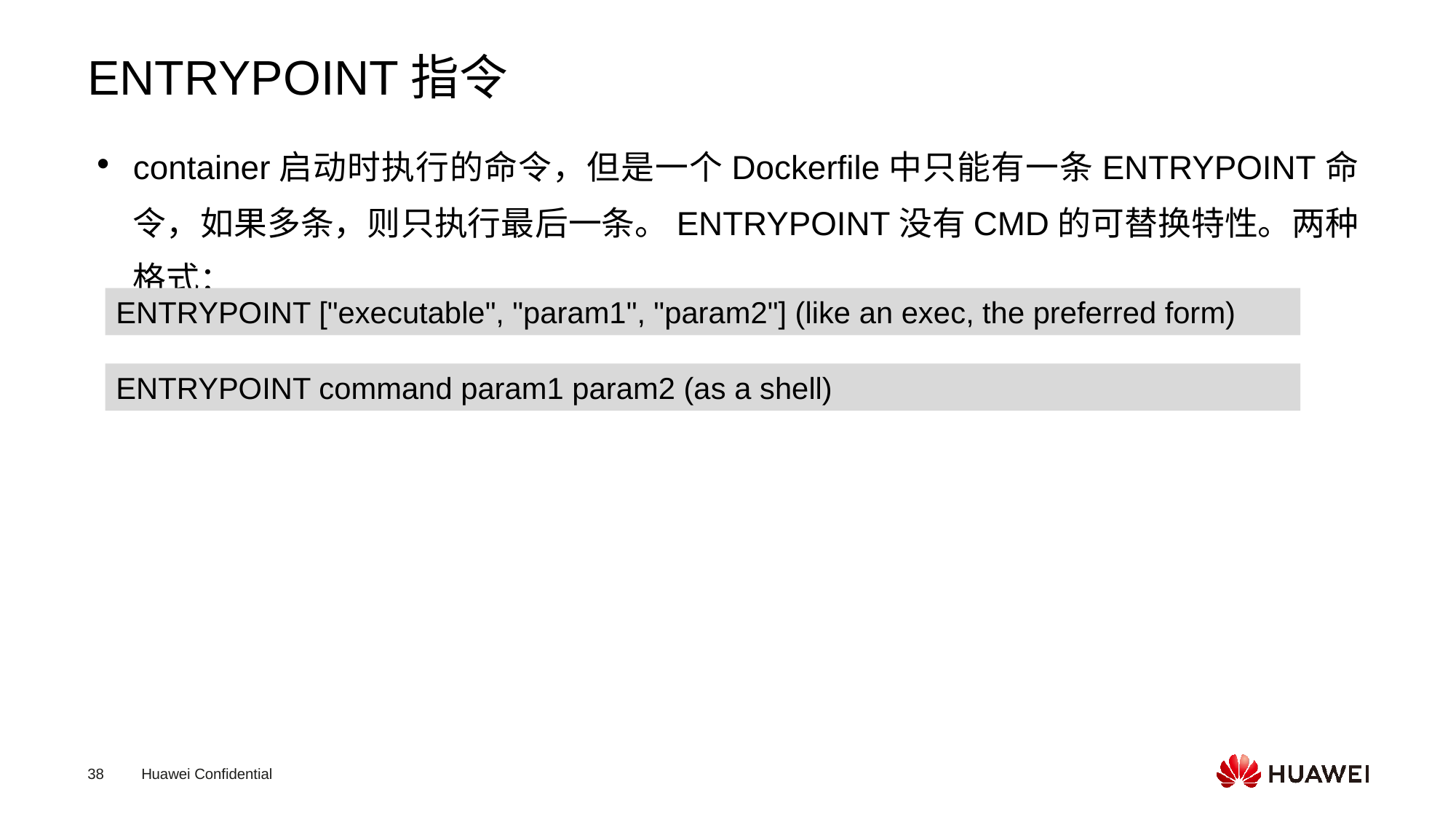

# ENTRYPOINT指令
container启动时执行的命令，但是一个Dockerfile中只能有一条ENTRYPOINT命令，如果多条，则只执行最后一条。ENTRYPOINT没有CMD的可替换特性。两种格式：

ENTRYPOINT ["executable", "param1", "param2"] (like an exec, the preferred form)
ENTRYPOINT command param1 param2 (as a shell)